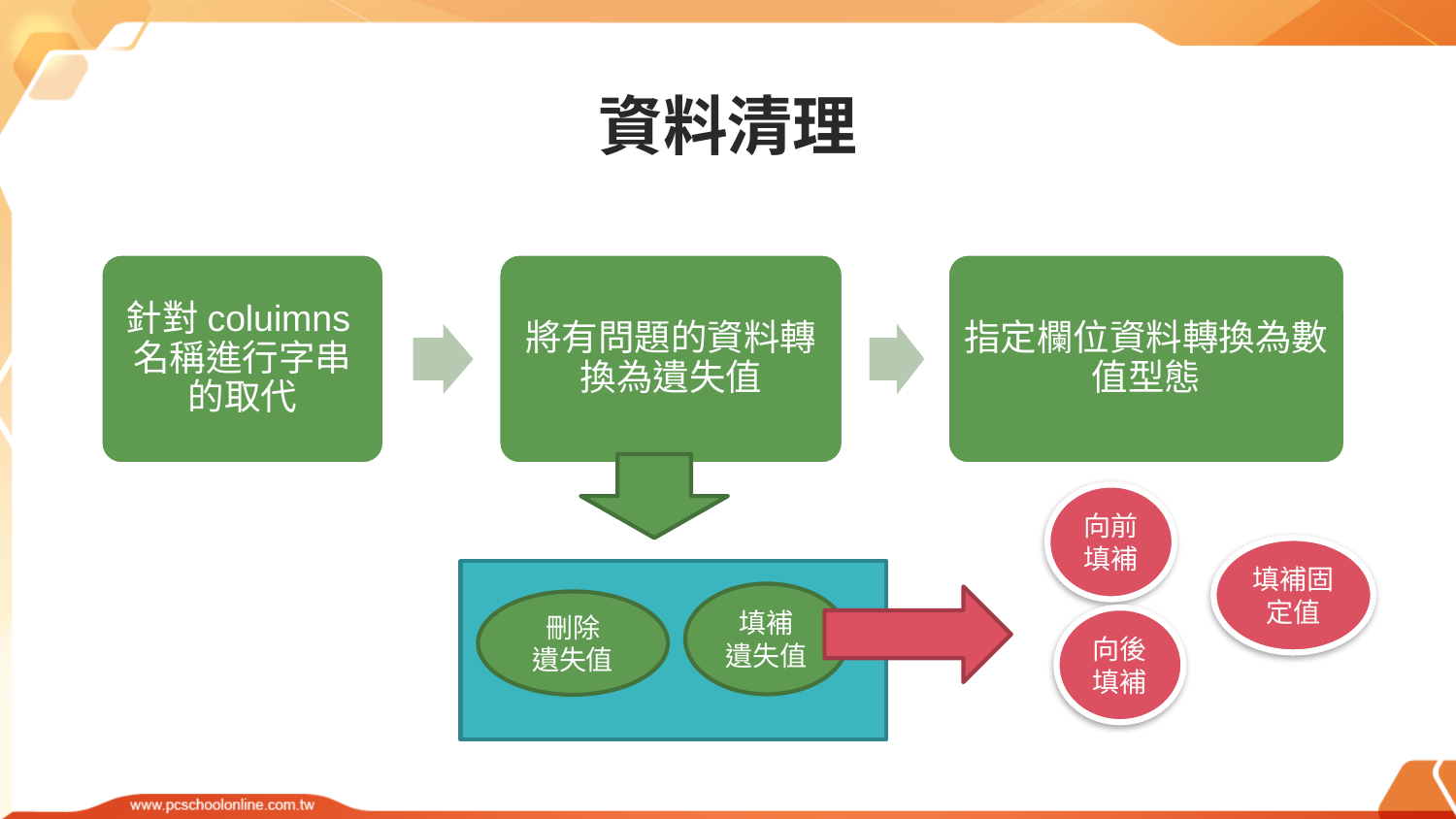

# 資料清理
針對coluimns名稱進行字串的取代

將有問題的資料轉換為遺失值

指定欄位資料轉換為數值型態

向前填補
填補固定值

填補
遺失值

刪除
遺失值
向後填補